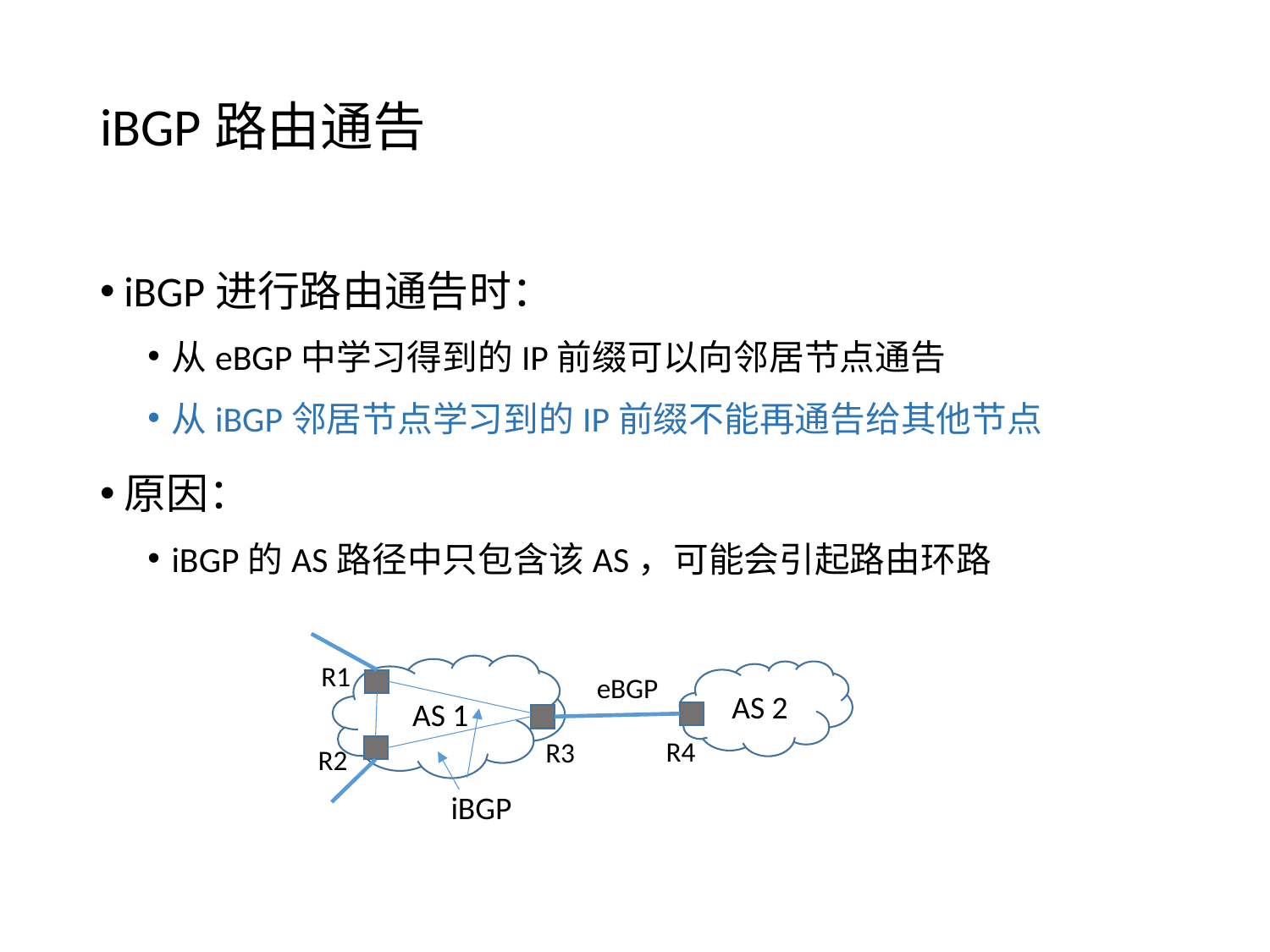

# iBGP路由通告
iBGP进行路由通告时：
从eBGP中学习得到的IP前缀可以向邻居节点通告
从iBGP邻居节点学习到的IP前缀不能再通告给其他节点
原因：
iBGP的AS路径中只包含该AS，可能会引起路由环路
R1
AS 1
AS 2
eBGP

R4
R3
R2

iBGP
40